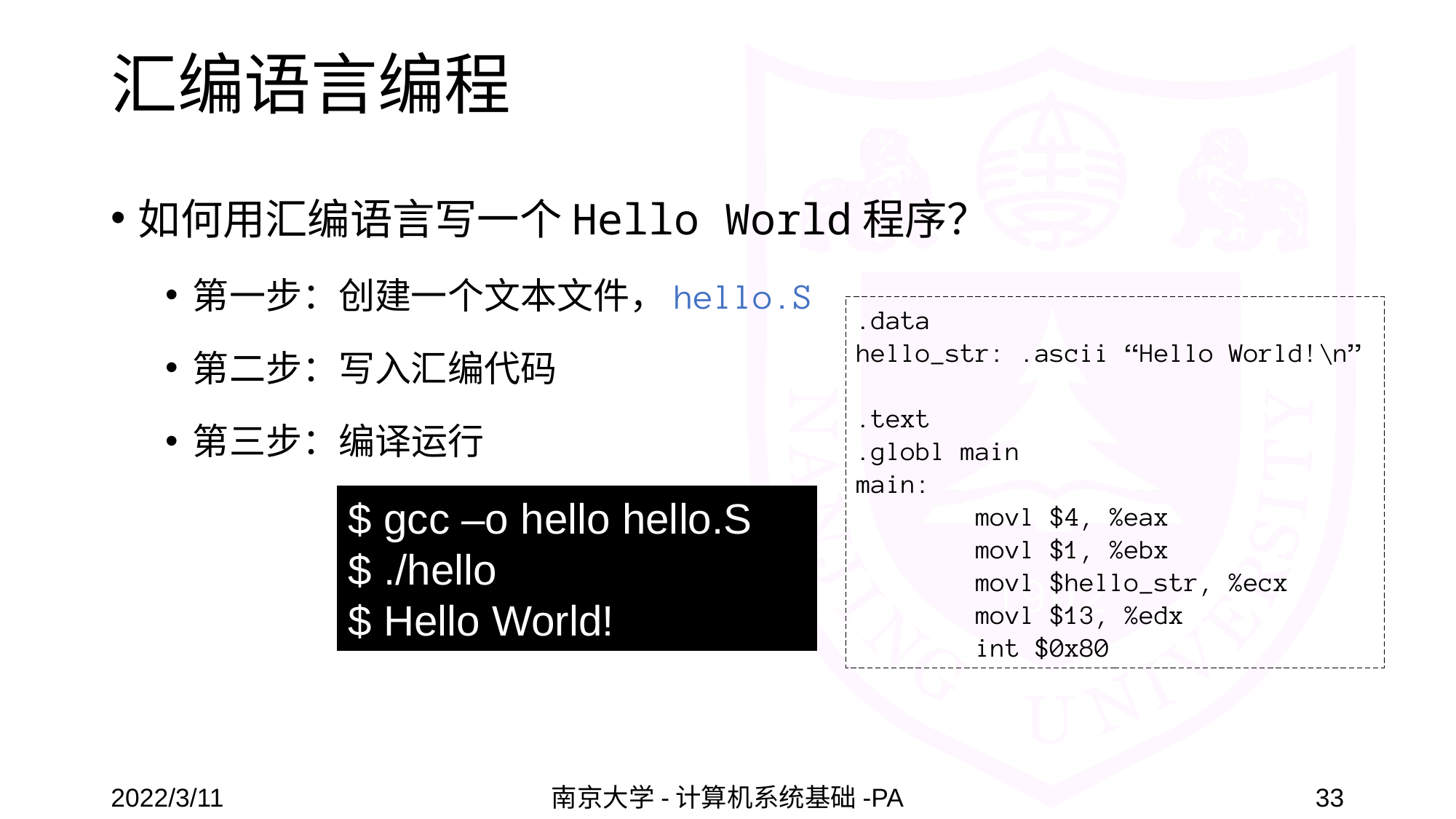

# 汇编语言编程
如何用汇编语言写一个Hello World程序？
第一步：创建一个文本文件，hello.S
第二步：写入汇编代码
第三步：编译运行
.data
hello_str: .ascii “Hello World!\n”

.text
.globl main
main:
        movl $4, %eax
        movl $1, %ebx
        movl $hello_str, %ecx
        movl $13, %edx
        int $0x80
$ gcc –o hello hello.S
$ ./hello
$ Hello World!
2022/3/11
南京大学-计算机系统基础-PA
33